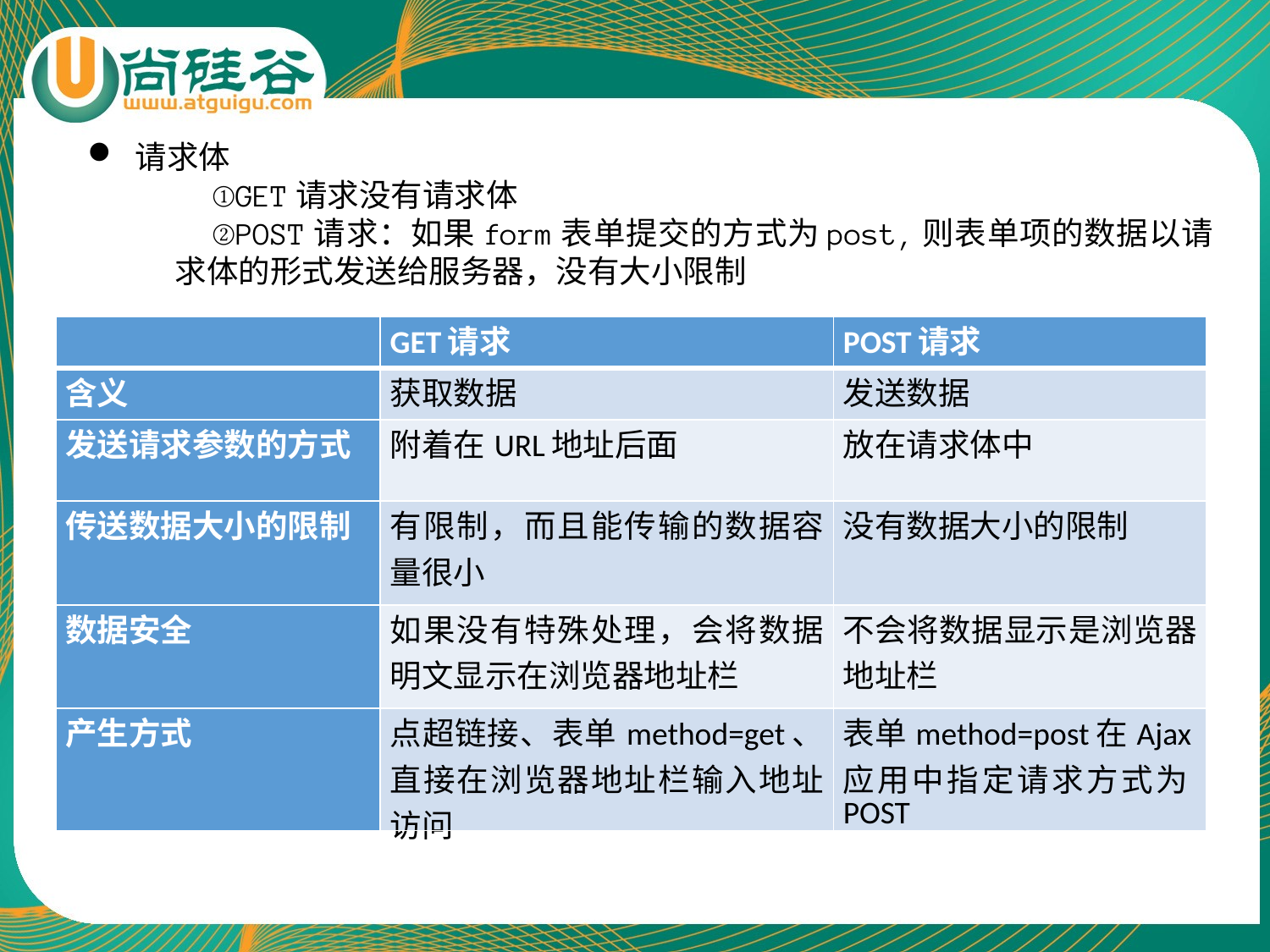

请求体
①GET请求没有请求体
②POST请求：如果form表单提交的方式为post,则表单项的数据以请求体的形式发送给服务器，没有大小限制
|  | GET请求 | POST请求 |
| --- | --- | --- |
| 含义 | 获取数据 | 发送数据 |
| 发送请求参数的方式 | 附着在URL地址后面 | 放在请求体中 |
| 传送数据大小的限制 | 有限制，而且能传输的数据容量很小 | 没有数据大小的限制 |
| 数据安全 | 如果没有特殊处理，会将数据明文显示在浏览器地址栏 | 不会将数据显示是浏览器地址栏 |
| 产生方式 | 点超链接、表单method=get、直接在浏览器地址栏输入地址访问 | 表单method=post在Ajax应用中指定请求方式为POST |